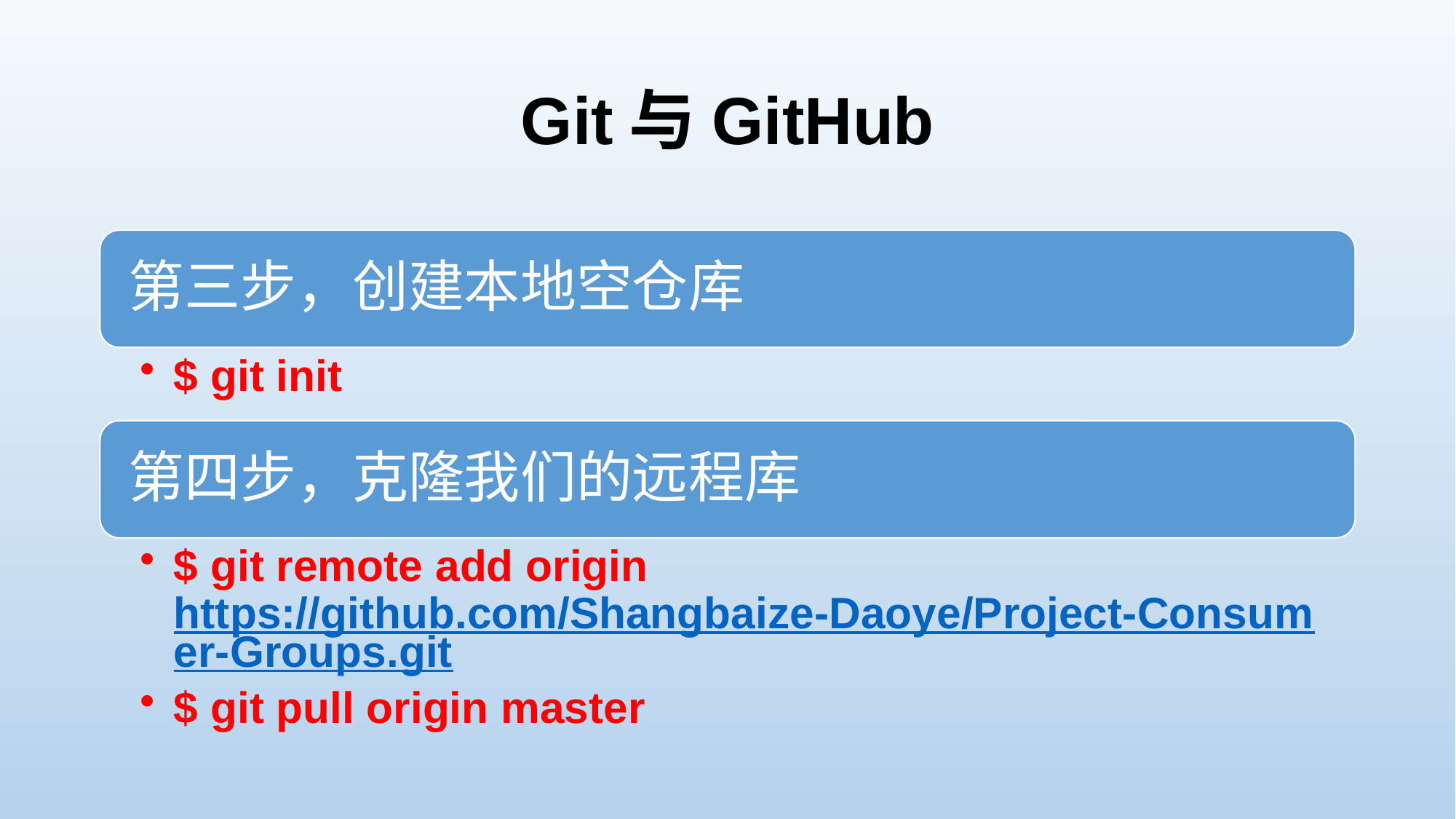

# Git与GitHub
第三步，创建本地空仓库
$ git init
第四步，克隆我们的远程库
$ git remote add origin https://github.com/Shangbaize-Daoye/Project-Consumer-Groups.git
$ git pull origin master